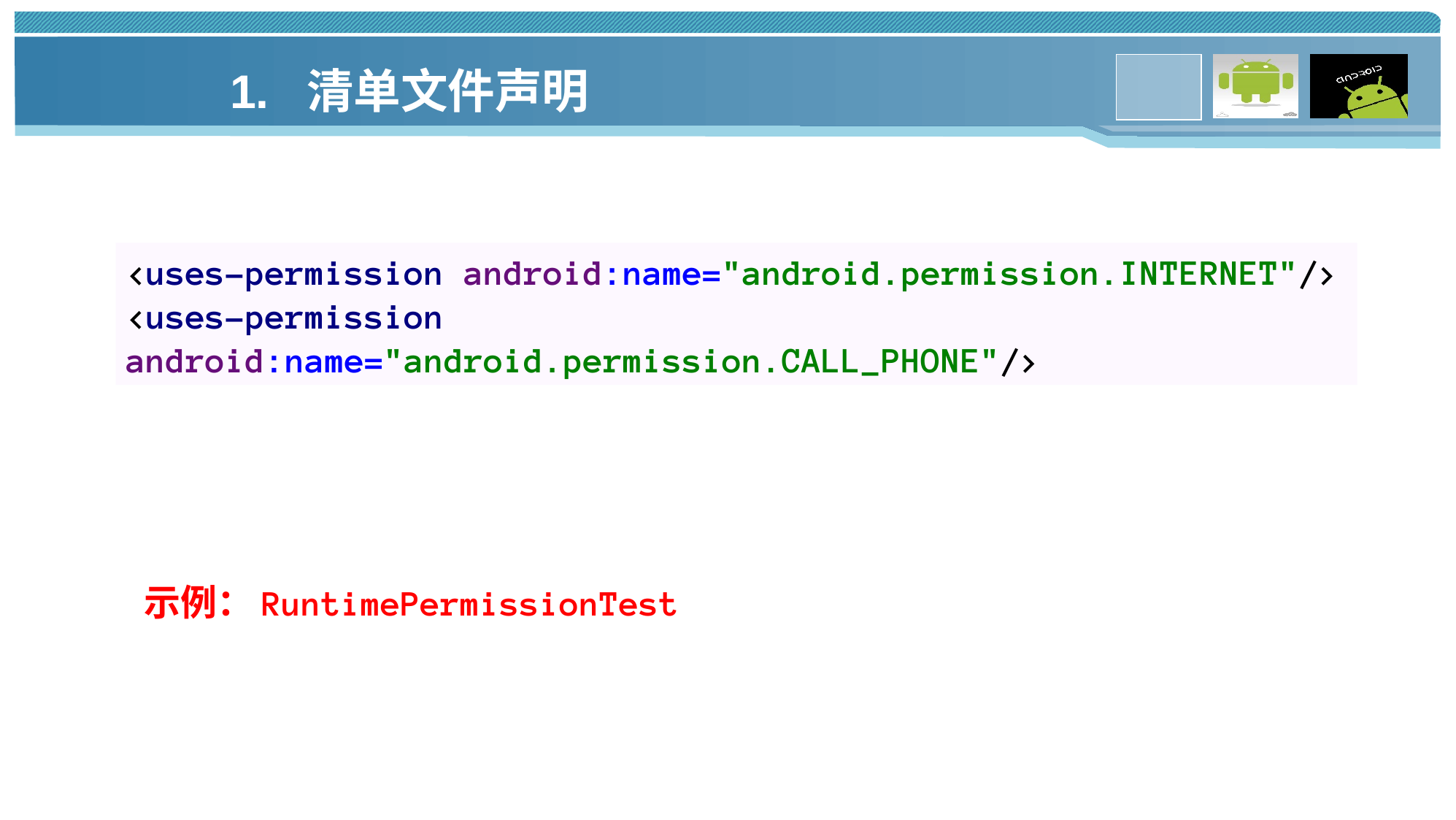

1.  清单文件声明
<uses-permission android:name="android.permission.INTERNET"/>
<uses-permission android:name="android.permission.CALL_PHONE"/>
示例：RuntimePermissionTest